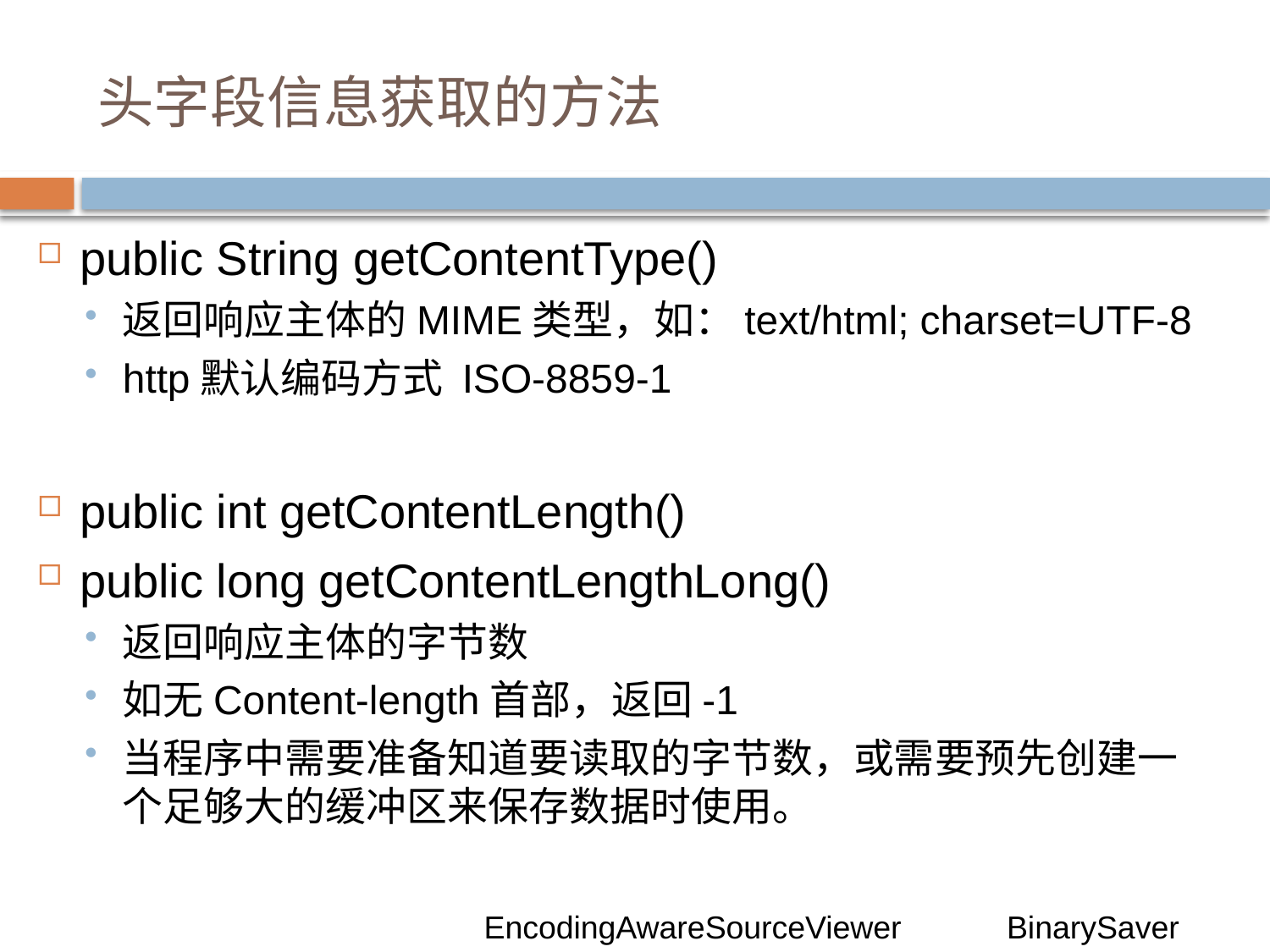

# 头字段信息获取的方法
public String getContentType()
返回响应主体的MIME类型，如：text/html; charset=UTF-8
http默认编码方式 ISO-8859-1

public int getContentLength()
public long getContentLengthLong()
返回响应主体的字节数
如无Content-length首部，返回-1
当程序中需要准备知道要读取的字节数，或需要预先创建一个足够大的缓冲区来保存数据时使用。

EncodingAwareSourceViewer
BinarySaver